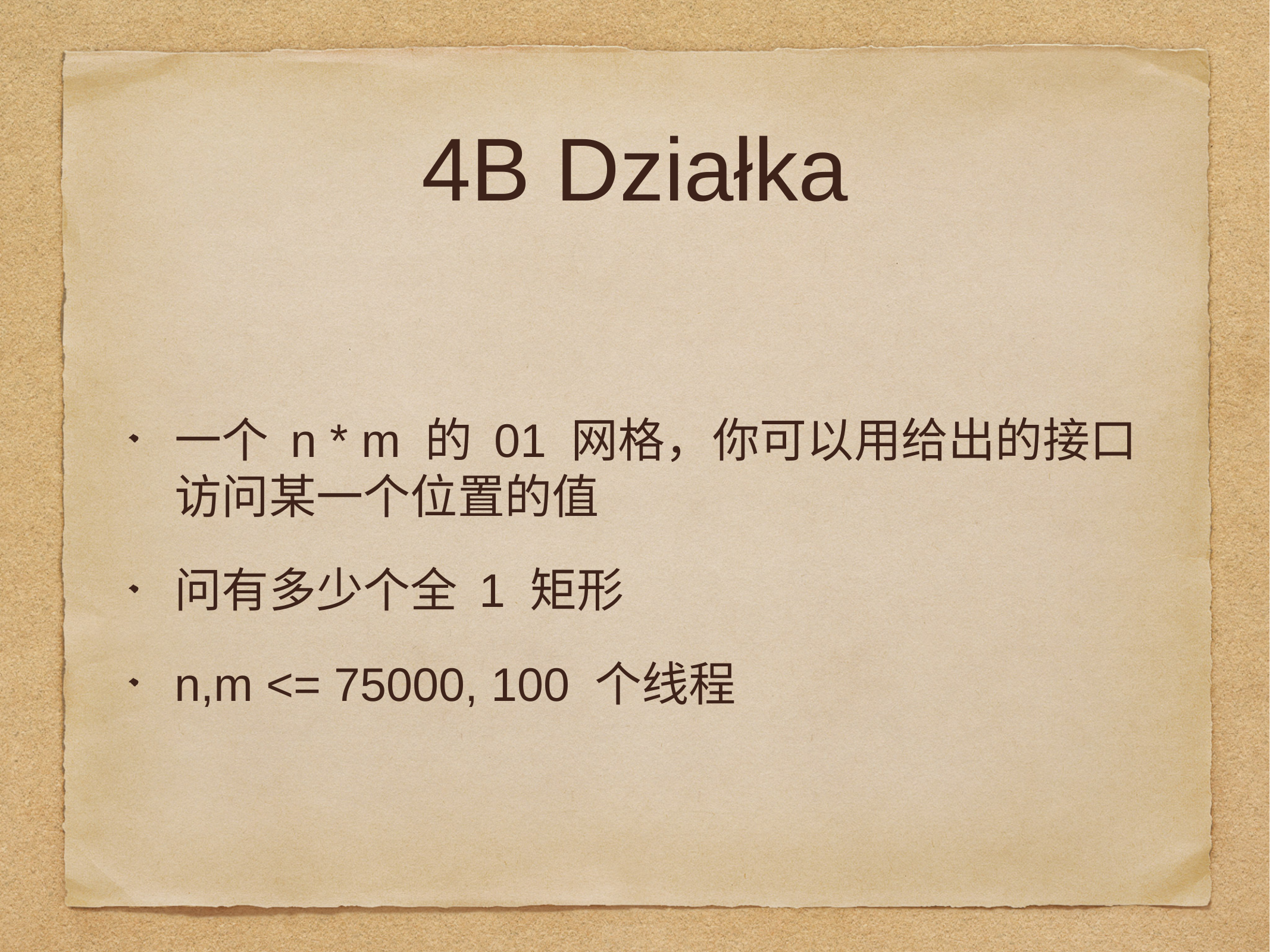

# 4B Działka
一个 n * m 的 01 网格，你可以用给出的接口访问某一个位置的值
问有多少个全 1 矩形
n,m <= 75000, 100 个线程